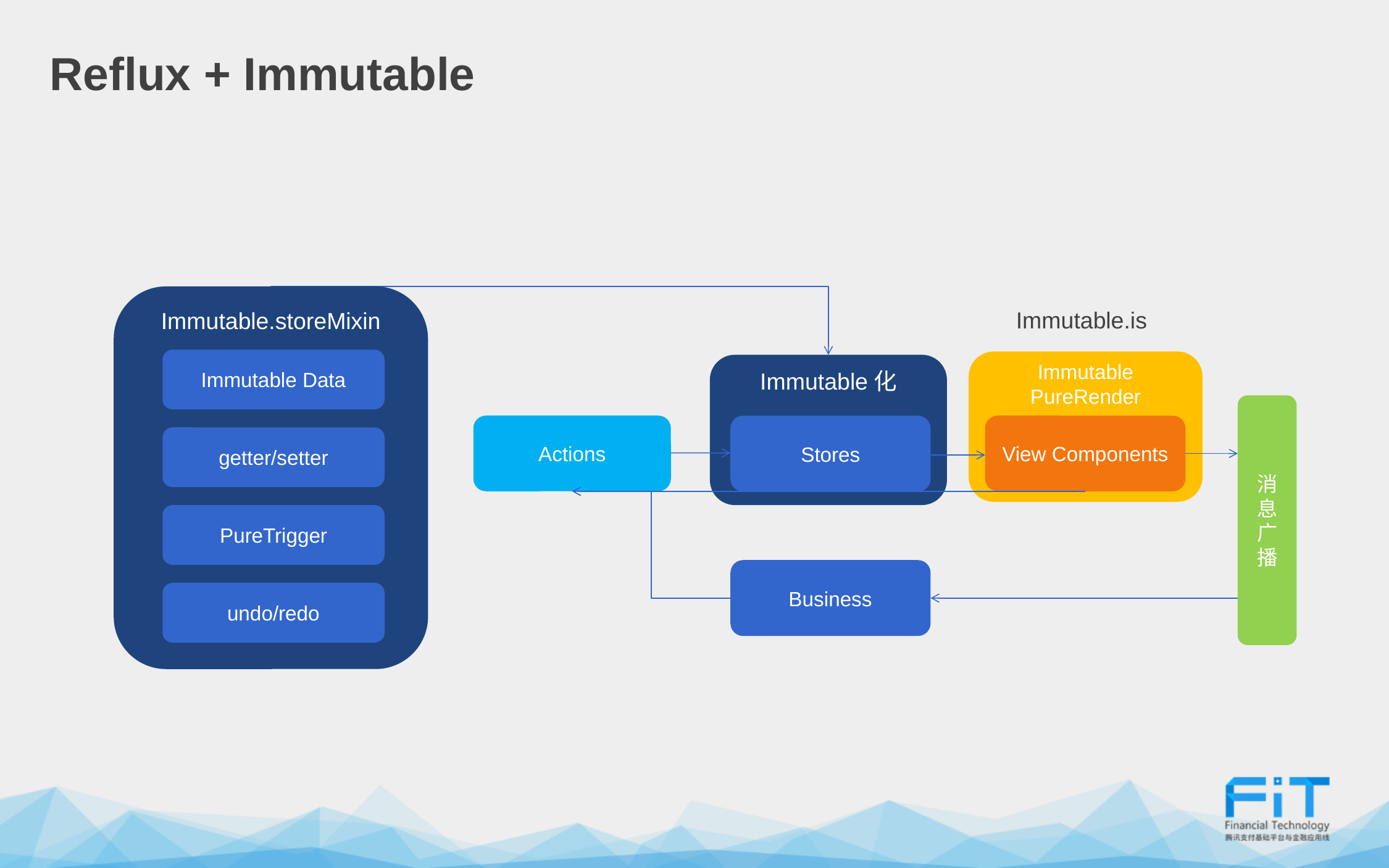

# Reflux + Immutable
Immutable.storeMixin
Immutable Data
getter/setter
PureTrigger
undo/redo
Immutable.is
Immutable
PureRender
Immutable化
消息
广播
Actions
Stores
View Components
Business